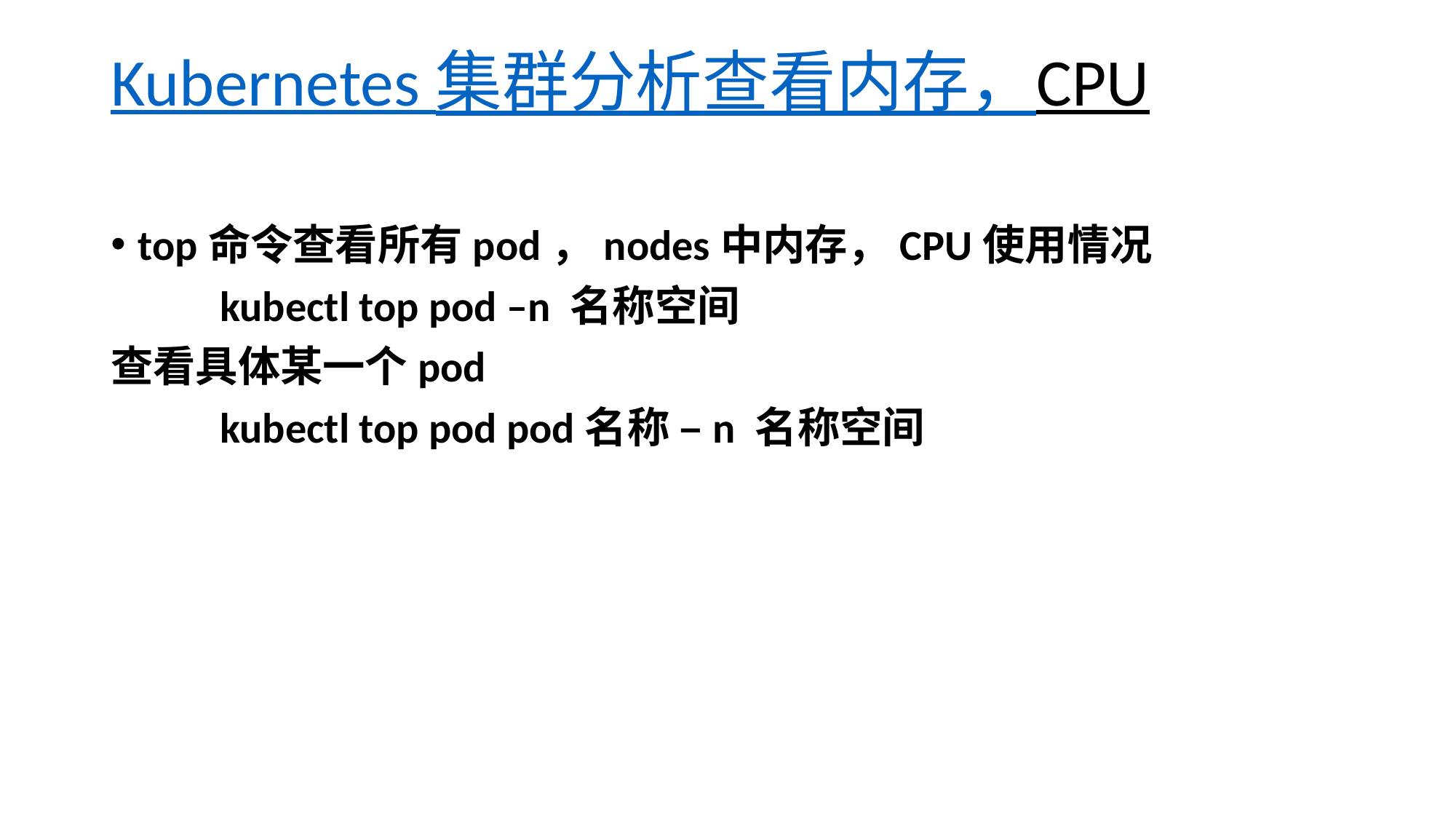

# Kubernetes 集群分析查看内存，CPU
top命令查看所有pod，nodes中内存，CPU使用情况
	kubectl top pod –n 名称空间
查看具体某一个pod
	kubectl top pod pod名称 –n 名称空间